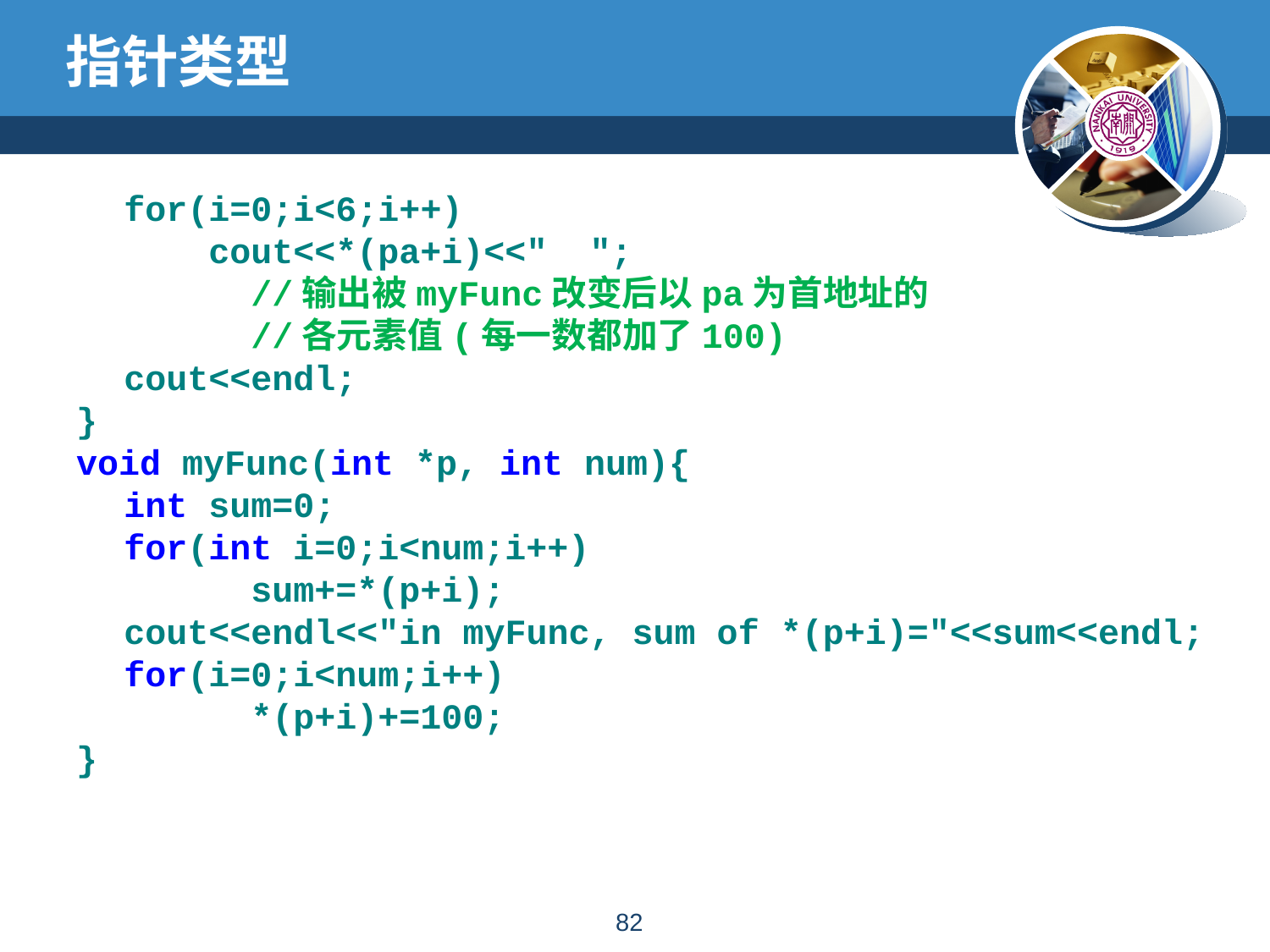

# 指针类型
	for(i=0;i<6;i++)
	    cout<<*(pa+i)<<"  ";
    	//输出被myFunc改变后以pa为首地址的
		//各元素值(每一数都加了100)
	cout<<endl;
}
void myFunc(int *p, int num){
	int sum=0;
	for(int i=0;i<num;i++)
		sum+=*(p+i);
	cout<<endl<<"in myFunc, sum of *(p+i)="<<sum<<endl;
	for(i=0;i<num;i++)
		*(p+i)+=100;
}

82